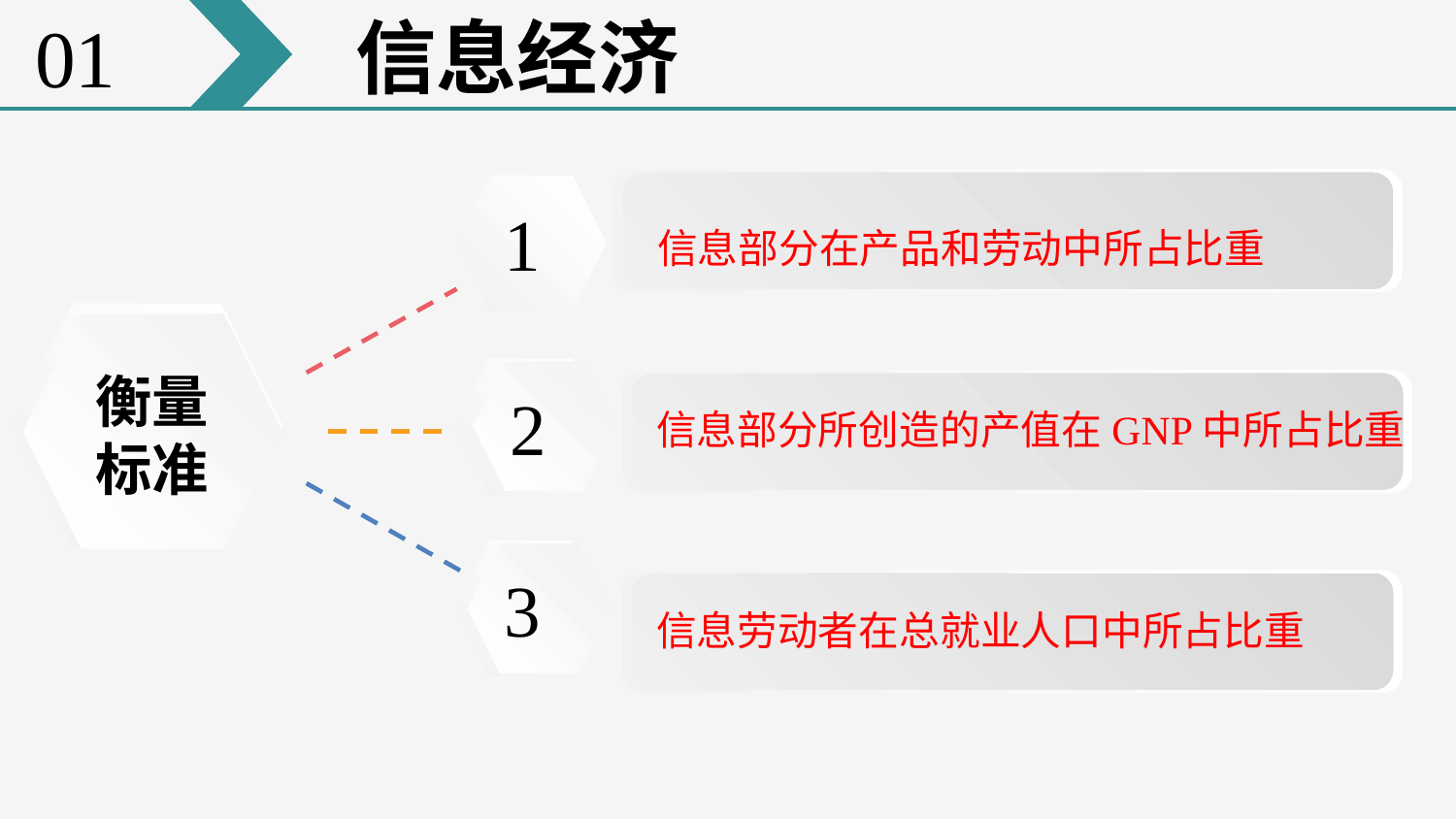

01
 信息经济

信息部分在产品和劳动中所占比重
1

衡量
标准

2

3

信息部分所创造的产值在GNP中所占比重

信息劳动者在总就业人口中所占比重